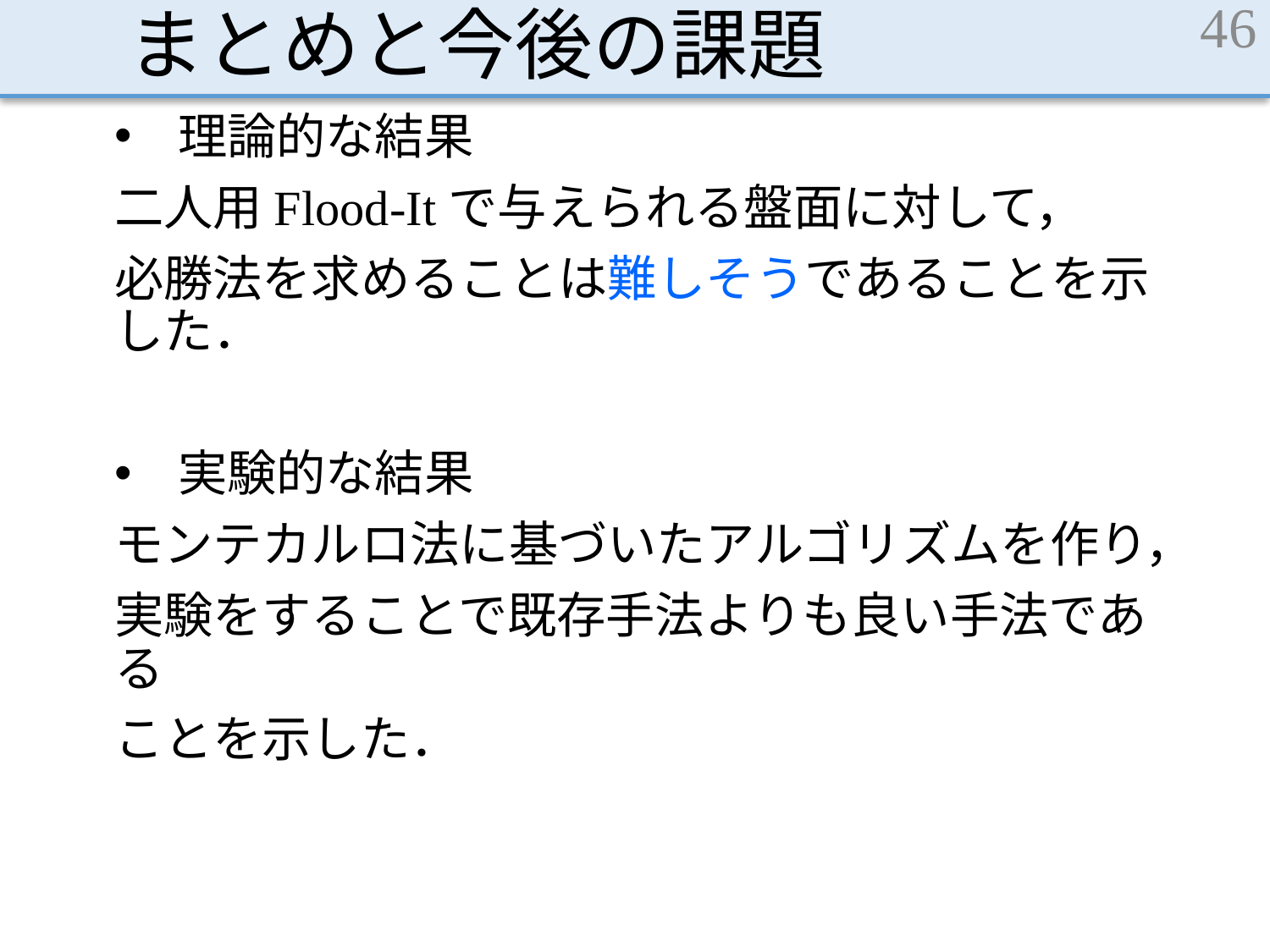

# まとめと今後の課題
46
理論的な結果
二人用Flood-Itで与えられる盤面に対して，
必勝法を求めることは難しそうであることを示した．

実験的な結果
モンテカルロ法に基づいたアルゴリズムを作り，
実験をすることで既存手法よりも良い手法である
ことを示した．